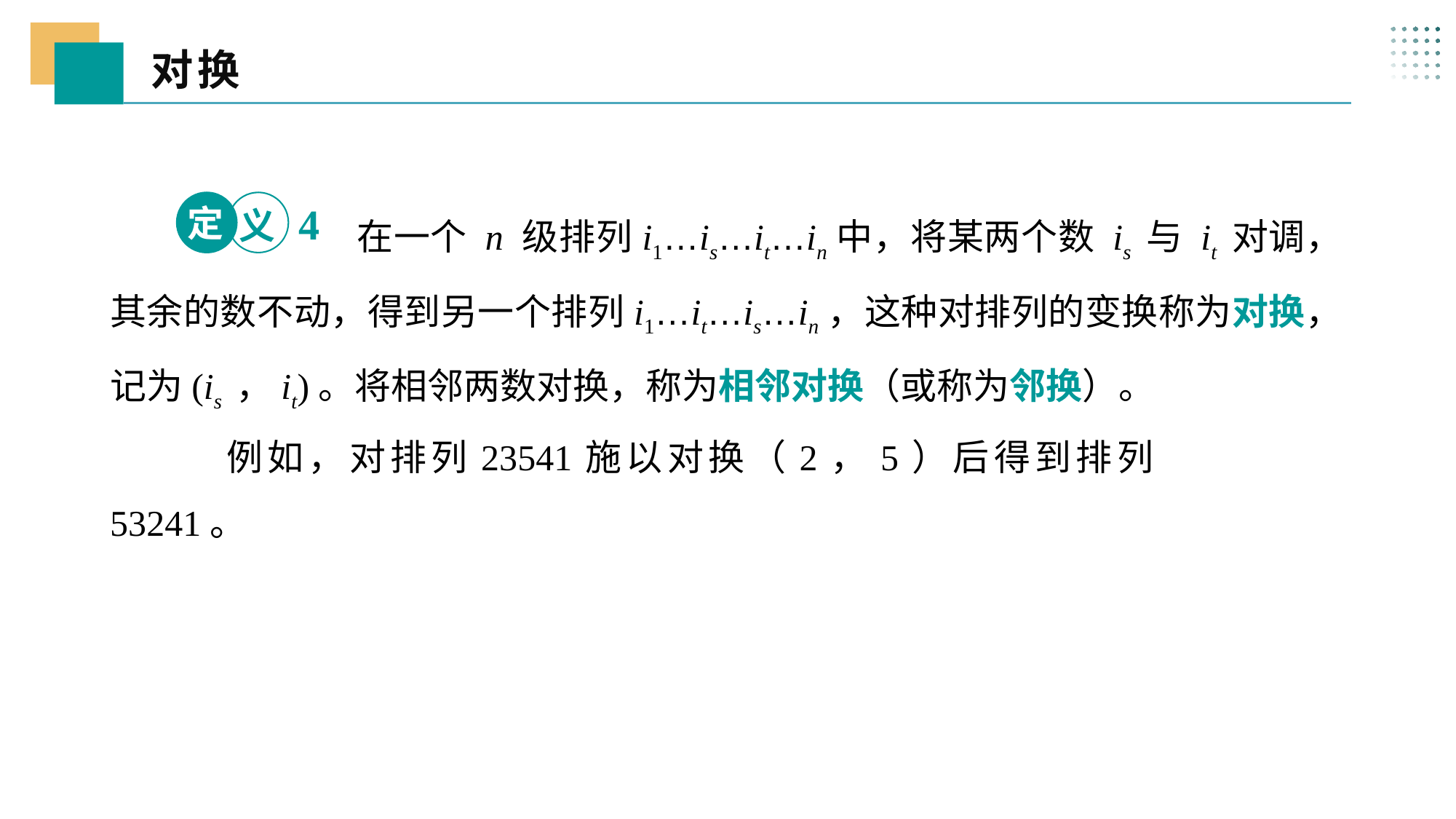

对换
 二、
                           在一个 n 级排列i1…is…it…in中，将某两个数 is 与 it 对调，其余的数不动，得到另一个排列i1…it…is…in，这种对排列的变换称为对换，记为(is ，it)。将相邻两数对换，称为相邻对换（或称为邻换）。

定

4
义
        例如，对排列23541施以对换（2，5）后得到排列53241。